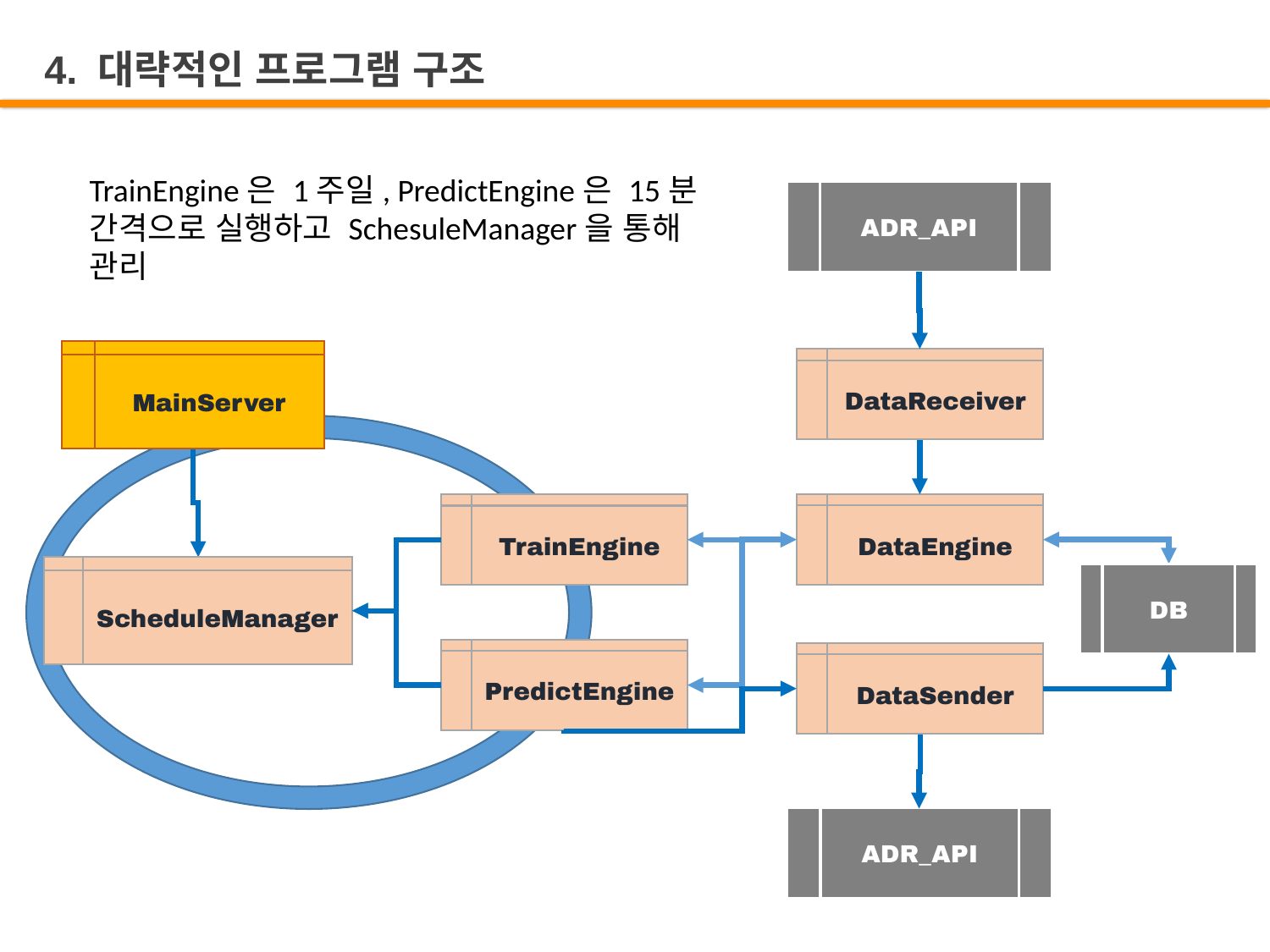

4. 대략적인 프로그램 구조
TrainEngine은 1주일, PredictEngine은 15분 간격으로 실행하고 SchesuleManager을 통해 관리
ADR_API
MainServer
DataReceiver
DataEngine
TrainEngine
ScheduleManager
DB
PredictEngine
DataSender
ADR_API